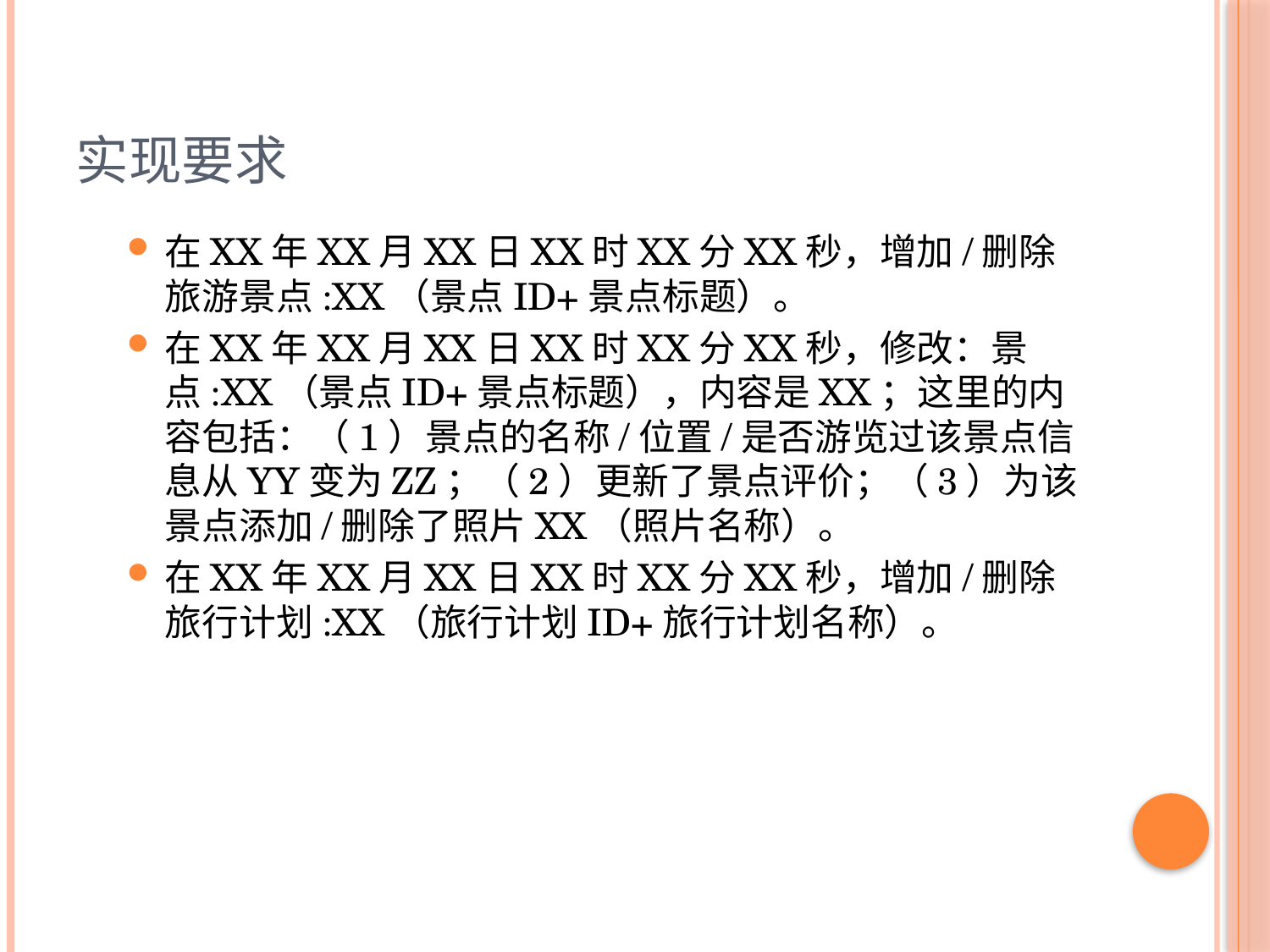

# 实现要求
在XX年XX月XX日XX时XX分XX秒，增加/删除旅游景点:XX（景点ID+景点标题）。
在XX年XX月XX日XX时XX分XX秒，修改：景点:XX（景点ID+景点标题），内容是XX；这里的内容包括：（1）景点的名称/位置/是否游览过该景点信息从YY变为ZZ；（2）更新了景点评价；（3）为该景点添加/删除了照片XX（照片名称）。
在XX年XX月XX日XX时XX分XX秒，增加/删除旅行计划:XX（旅行计划ID+旅行计划名称）。